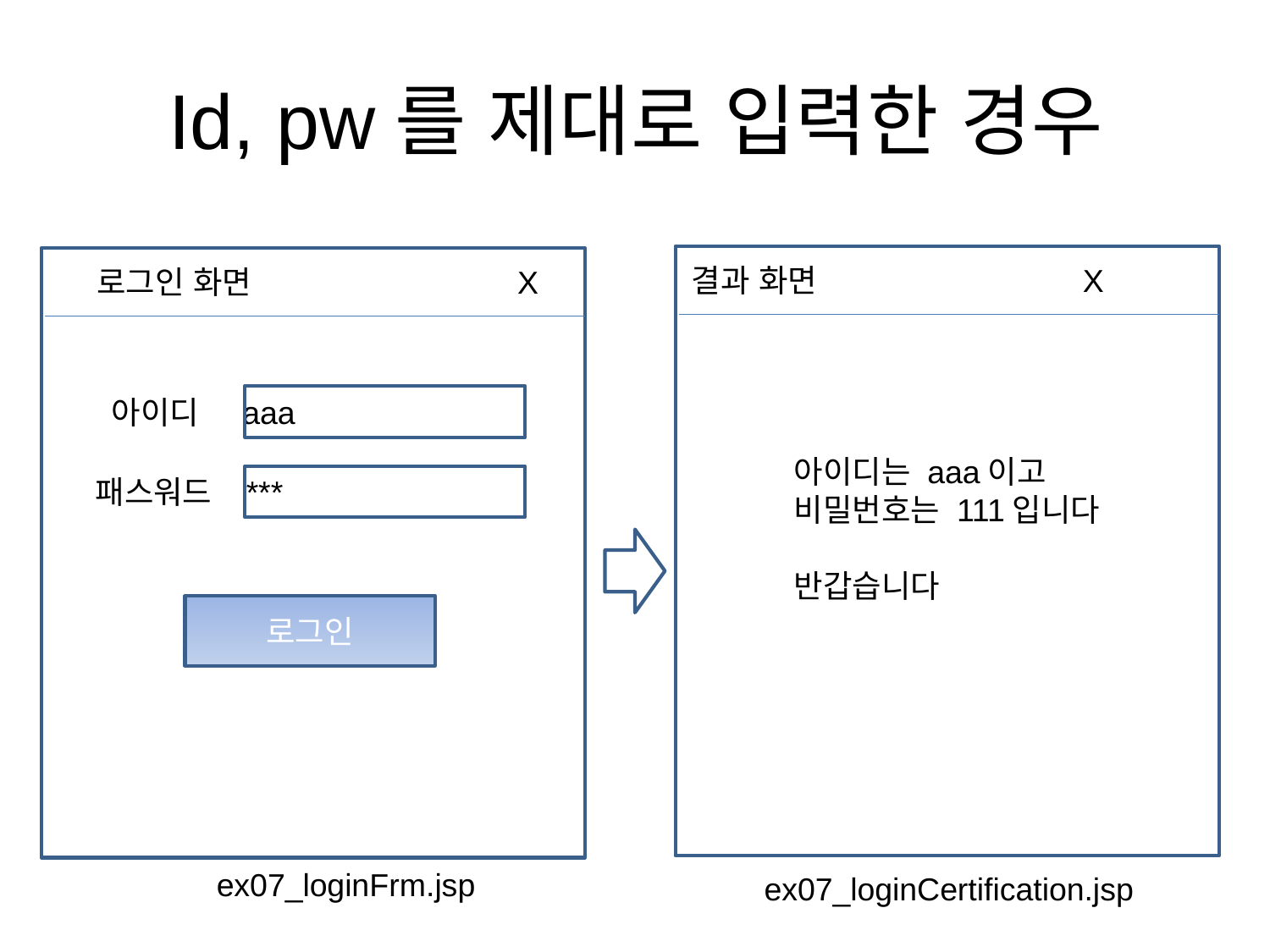

# Id, pw를 제대로 입력한 경우

결과 화면                             X
로그인 화면                             X
아이디    aaa

아이디는 aaa이고
비밀번호는 111입니다

반갑습니다
패스워드   ***

로그인
ex07_loginFrm.jsp
ex07_loginCertification.jsp